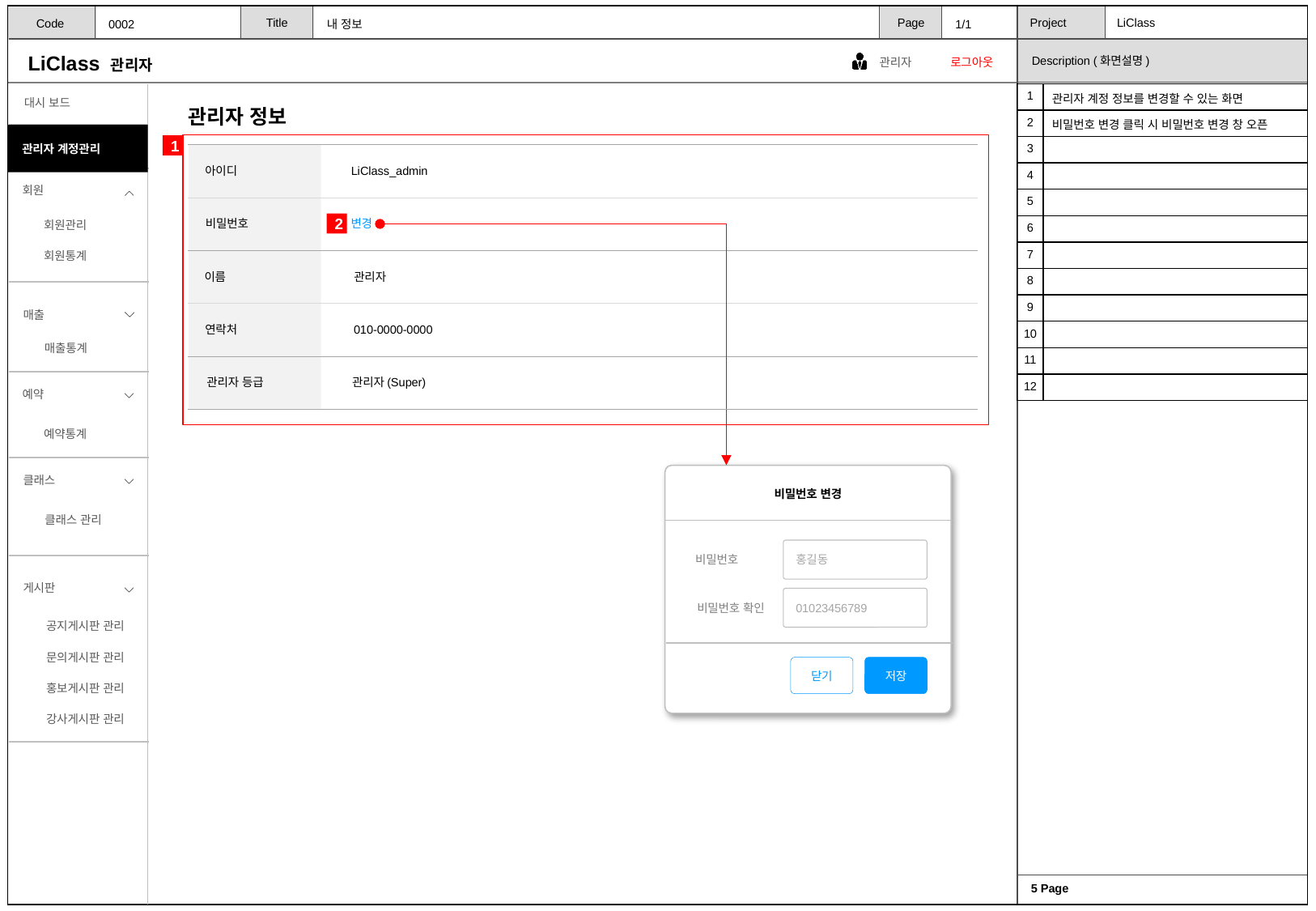

0002
내 정보
1/1
| 1 | 관리자 계정 정보를 변경할 수 있는 화면 |
| --- | --- |
| 2 | 비밀번호 변경 클릭 시 비밀번호 변경 창 오픈 |
| 3 |  |
| 4 |  |
| 5 |  |
| 6 |  |
| 7 |  |
| 8 |  |
| 9 |  |
| 10 |  |
| 11 |  |
| 12 |  |
관리자 정보
관리자 계정관리

1

아이디
LiClass_admin
비밀번호
변경
2

이름
관리자
연락처
010-0000-0000
관리자 등급
관리자(Super)
비밀번호 변경
홍길동
비밀번호
01023456789
비밀번호 확인
닫기
저장